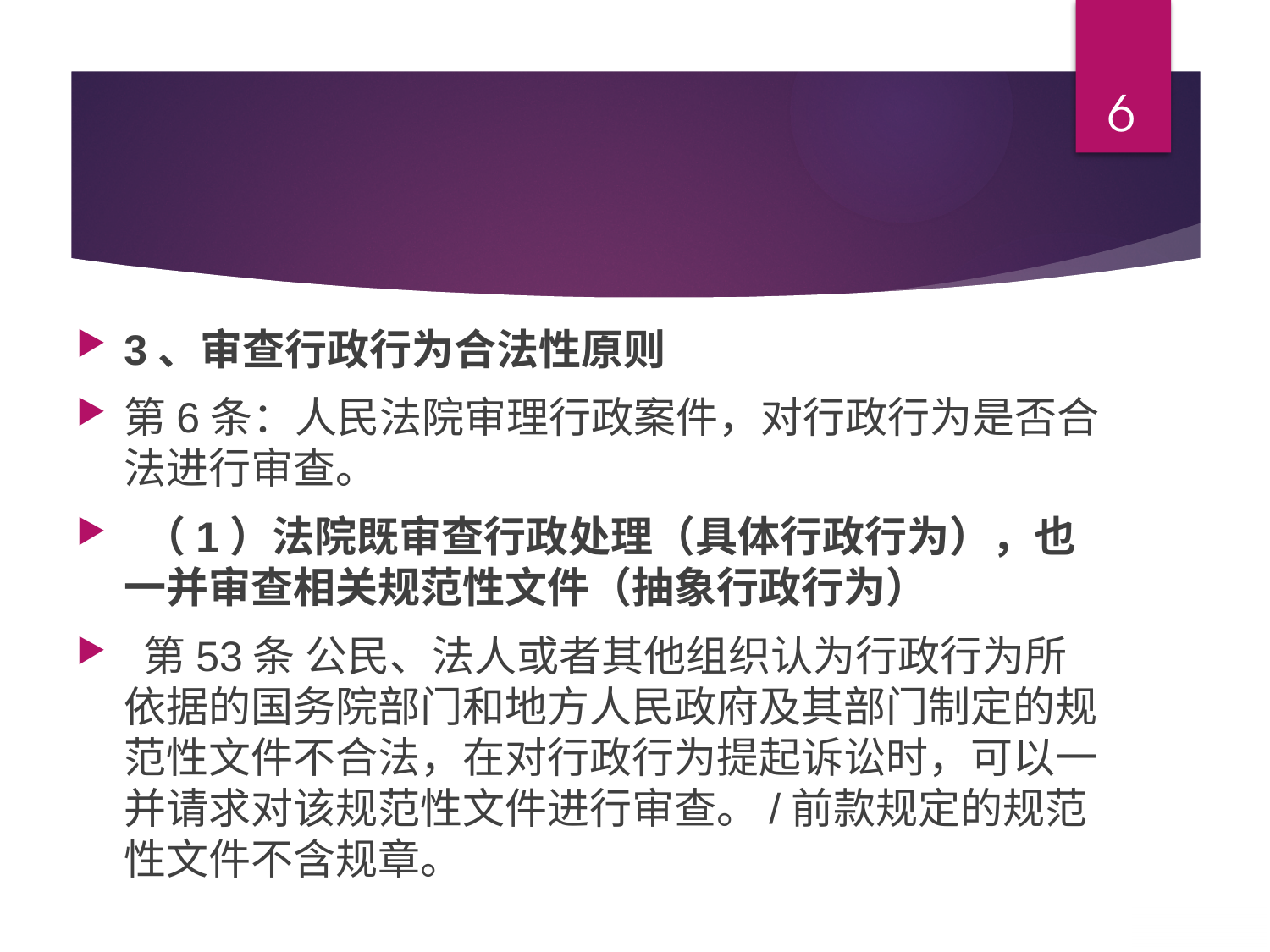

6
#
3、审查行政行为合法性原则
第6条：人民法院审理行政案件，对行政行为是否合法进行审查。
 （1）法院既审查行政处理（具体行政行为），也一并审查相关规范性文件（抽象行政行为）
 第53条 公民、法人或者其他组织认为行政行为所依据的国务院部门和地方人民政府及其部门制定的规范性文件不合法，在对行政行为提起诉讼时，可以一并请求对该规范性文件进行审查。/前款规定的规范性文件不含规章。